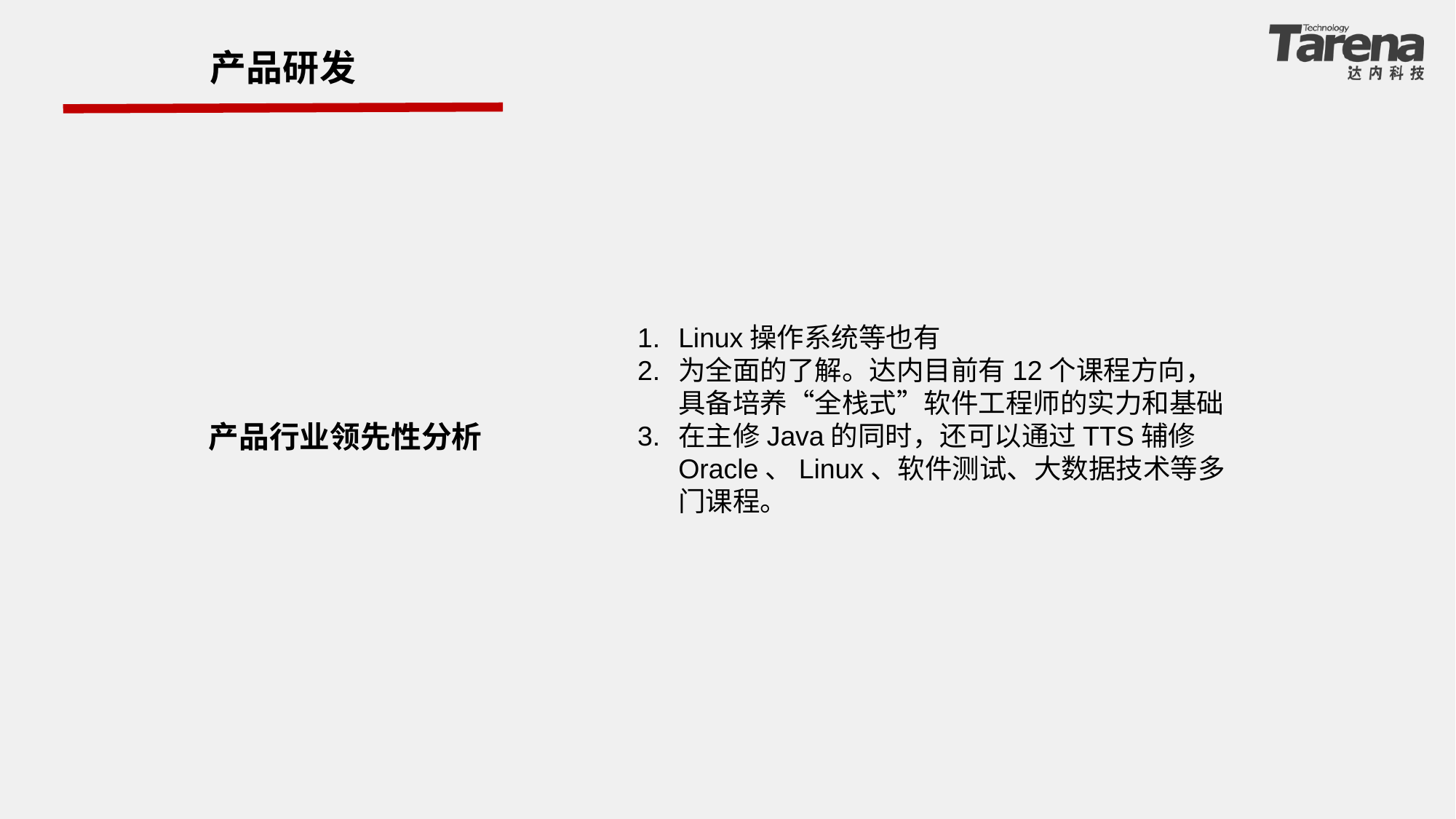

产品研发
Linux操作系统等也有
为全面的了解。达内目前有12个课程方向，具备培养“全栈式”软件工程师的实力和基础
在主修Java的同时，还可以通过TTS辅修Oracle、Linux、软件测试、大数据技术等多门课程。
产品行业领先性分析